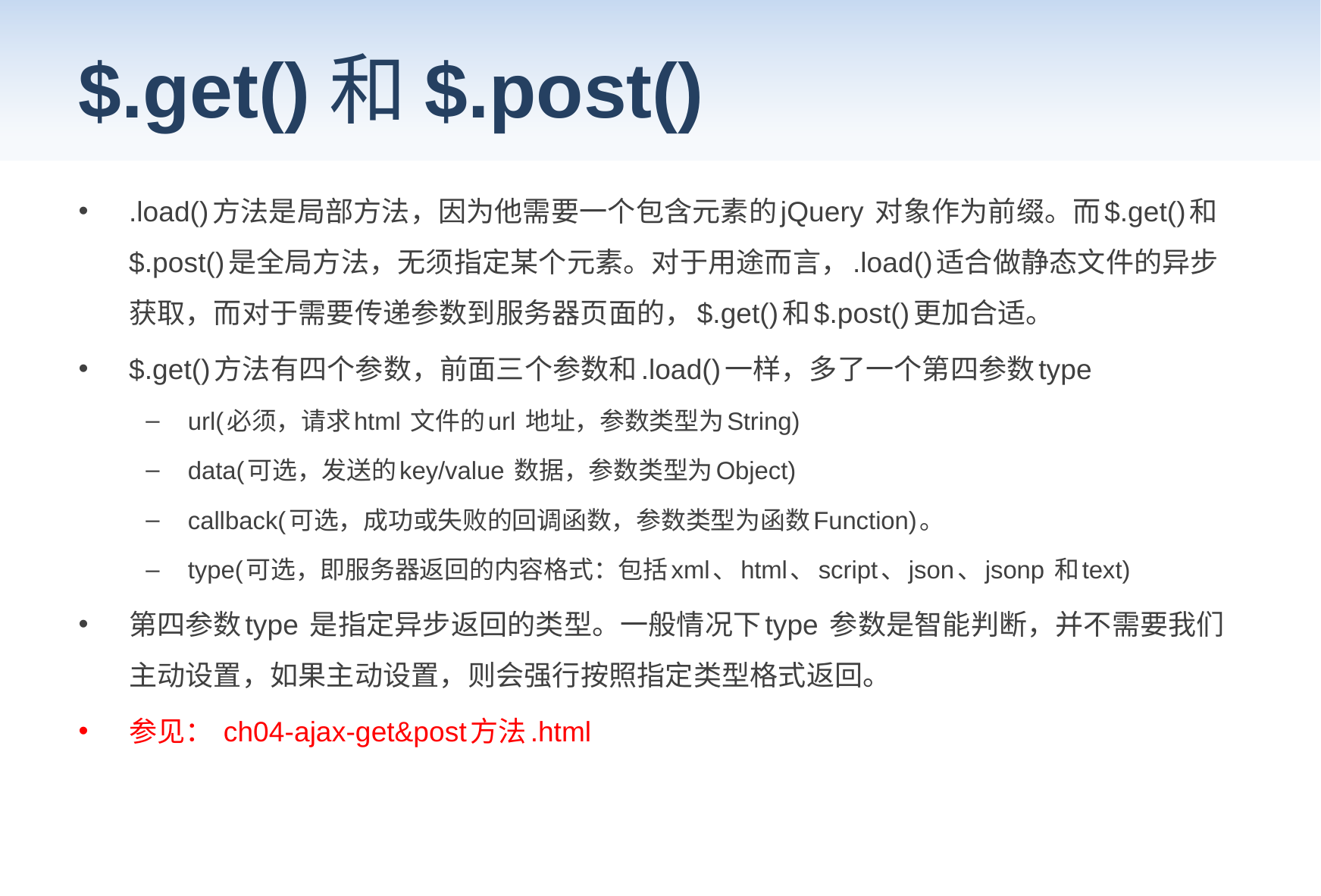

# $.get()和$.post()
.load()方法是局部方法，因为他需要一个包含元素的jQuery 对象作为前缀。而$.get()和$.post()是全局方法，无须指定某个元素。对于用途而言，.load()适合做静态文件的异步获取，而对于需要传递参数到服务器页面的，$.get()和$.post()更加合适。
$.get()方法有四个参数，前面三个参数和.load()一样，多了一个第四参数type
url(必须，请求html 文件的url 地址，参数类型为String)
data(可选，发送的key/value 数据，参数类型为Object)
callback(可选，成功或失败的回调函数，参数类型为函数Function)。
type(可选，即服务器返回的内容格式：包括xml、html、script、json、jsonp 和text)
第四参数type 是指定异步返回的类型。一般情况下type 参数是智能判断，并不需要我们主动设置，如果主动设置，则会强行按照指定类型格式返回。
参见： ch04-ajax-get&post方法.html